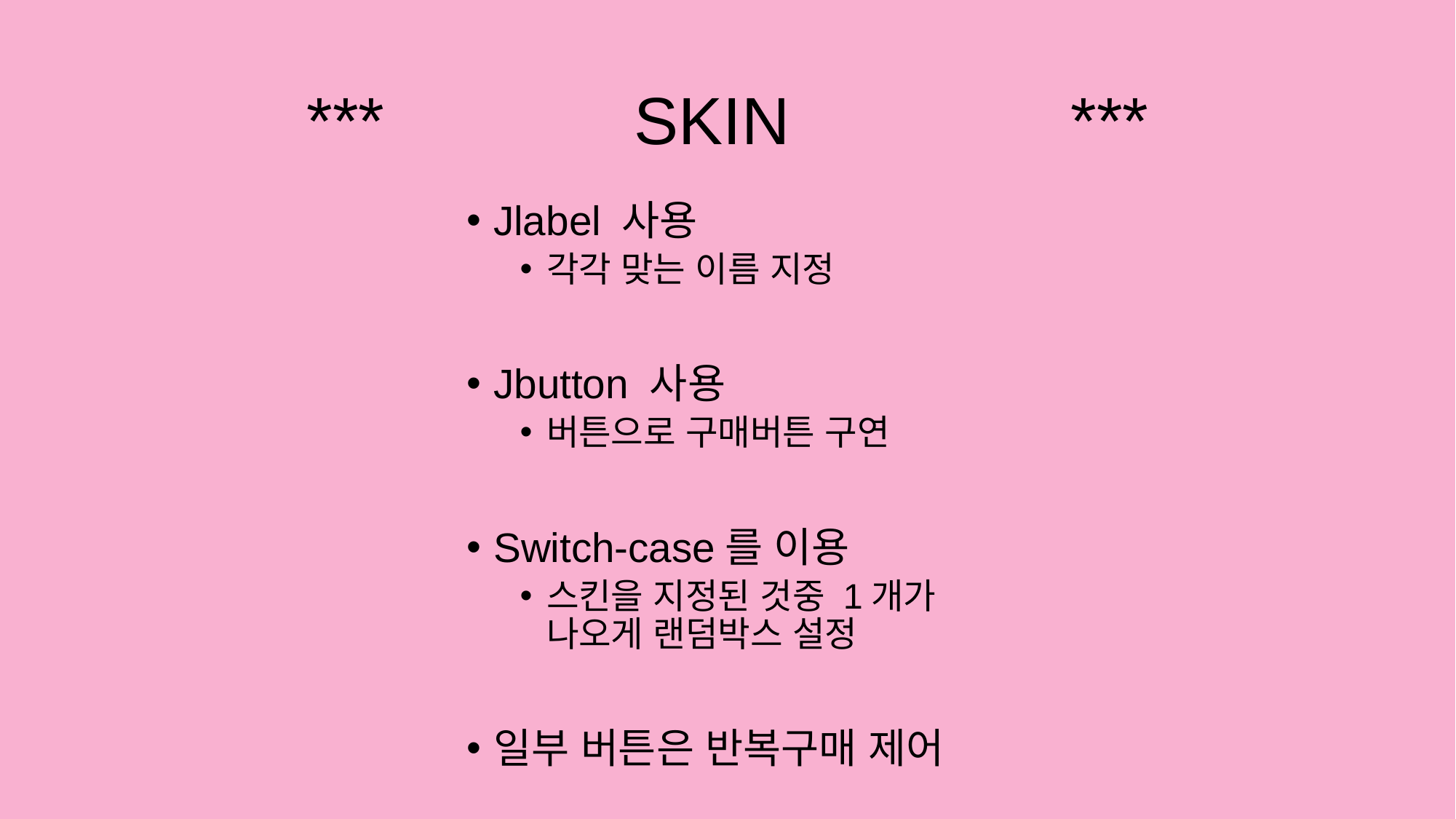

# ***			SKIN			***
Jlabel 사용
각각 맞는 이름 지정

Jbutton 사용
버튼으로 구매버튼 구연

Switch-case를 이용
스킨을 지정된 것중 1개가 나오게 랜덤박스 설정

일부 버튼은 반복구매 제어